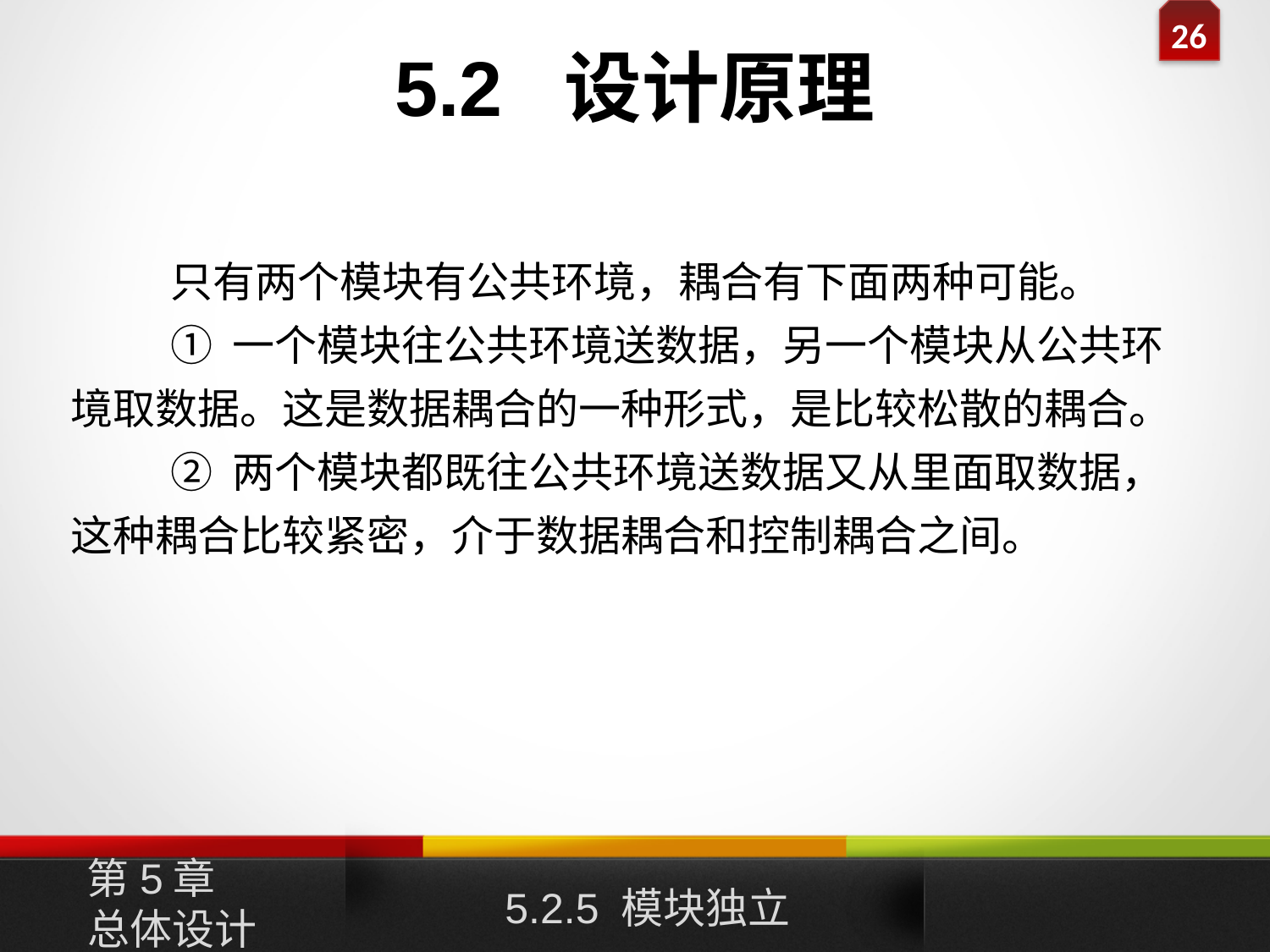

# 5.2  设计原理
只有两个模块有公共环境，耦合有下面两种可能。
① 一个模块往公共环境送数据，另一个模块从公共环境取数据。这是数据耦合的一种形式，是比较松散的耦合。
② 两个模块都既往公共环境送数据又从里面取数据，这种耦合比较紧密，介于数据耦合和控制耦合之间。

第5章
总体设计
5.2.5 模块独立